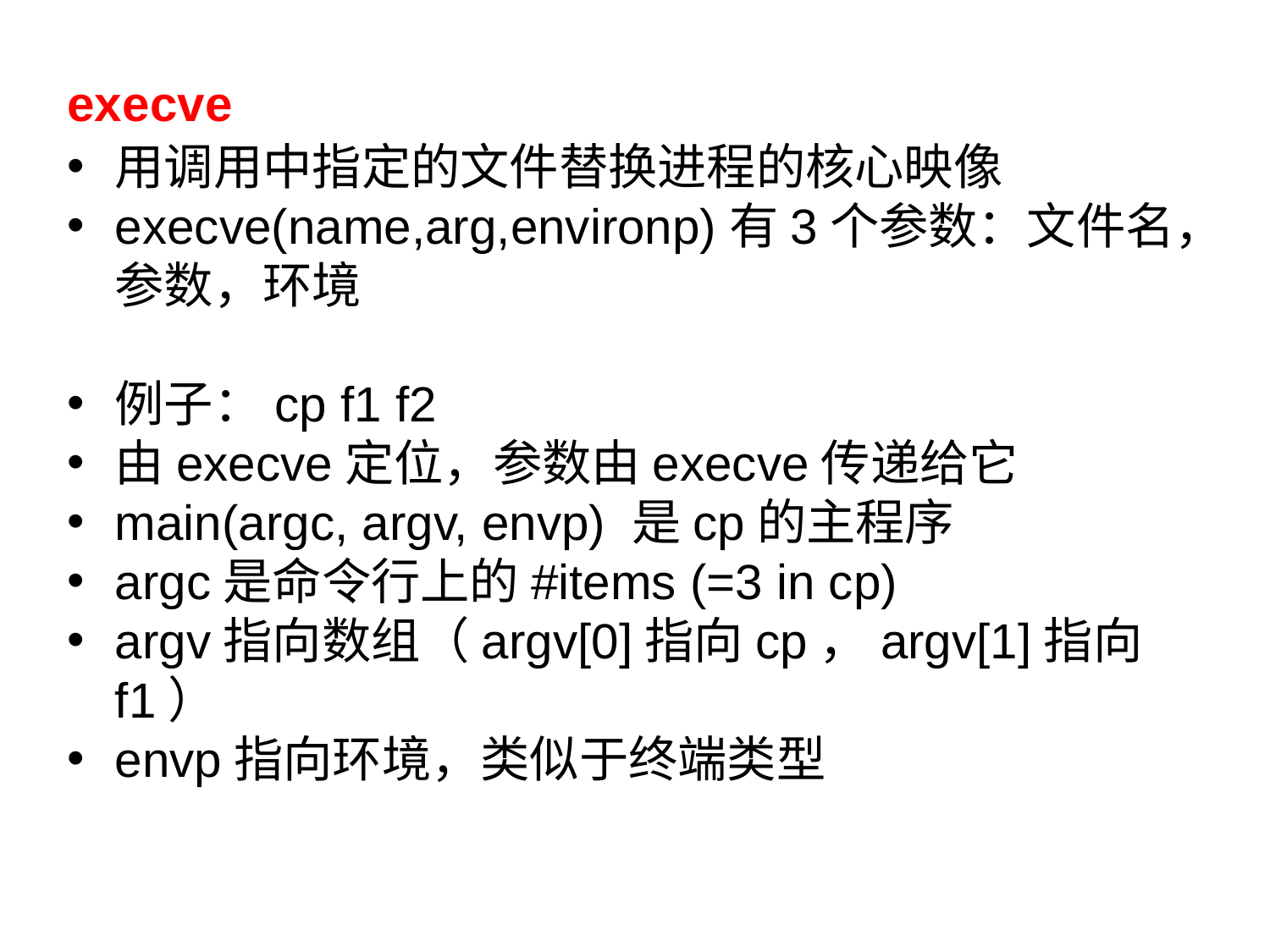

execve
用调用中指定的文件替换进程的核心映像
execve(name,arg,environp)有3个参数：文件名，参数，环境

例子：cp f1 f2
由execve定位，参数由execve传递给它
main(argc, argv, envp) 是cp的主程序
argc是命令行上的#items (=3 in cp)
argv指向数组（argv[0]指向cp，argv[1]指向f1）
envp指向环境，类似于终端类型

48